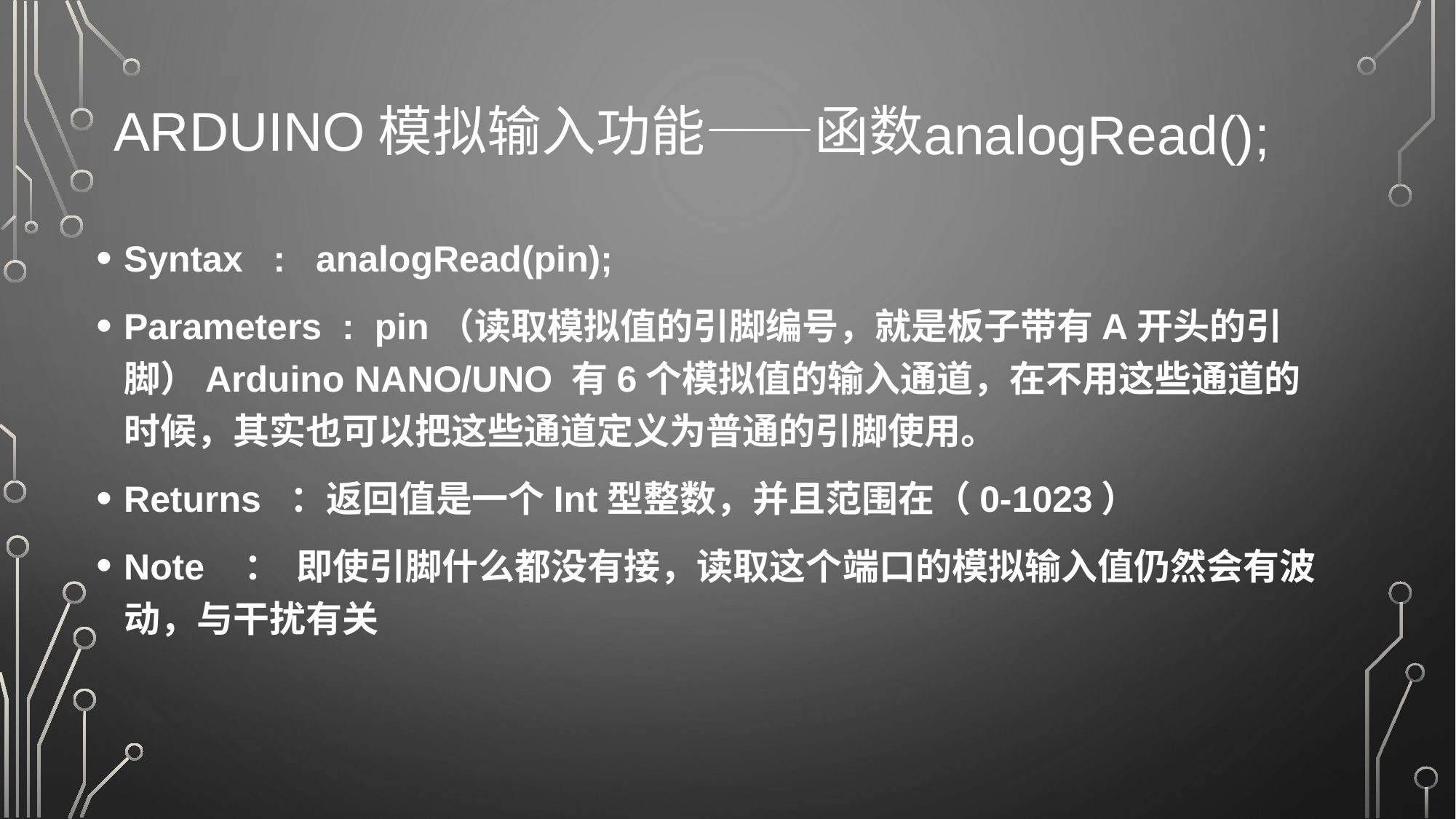

# Arduino模拟输入功能——函数
analogRead();
Syntax   :   analogRead(pin);
Parameters  :  pin（读取模拟值的引脚编号，就是板子带有A开头的引脚）Arduino NANO/UNO 有6个模拟值的输入通道，在不用这些通道的时候，其实也可以把这些通道定义为普通的引脚使用。
Returns  ：返回值是一个Int型整数，并且范围在（0-1023）
Note   ：  即使引脚什么都没有接，读取这个端口的模拟输入值仍然会有波动，与干扰有关